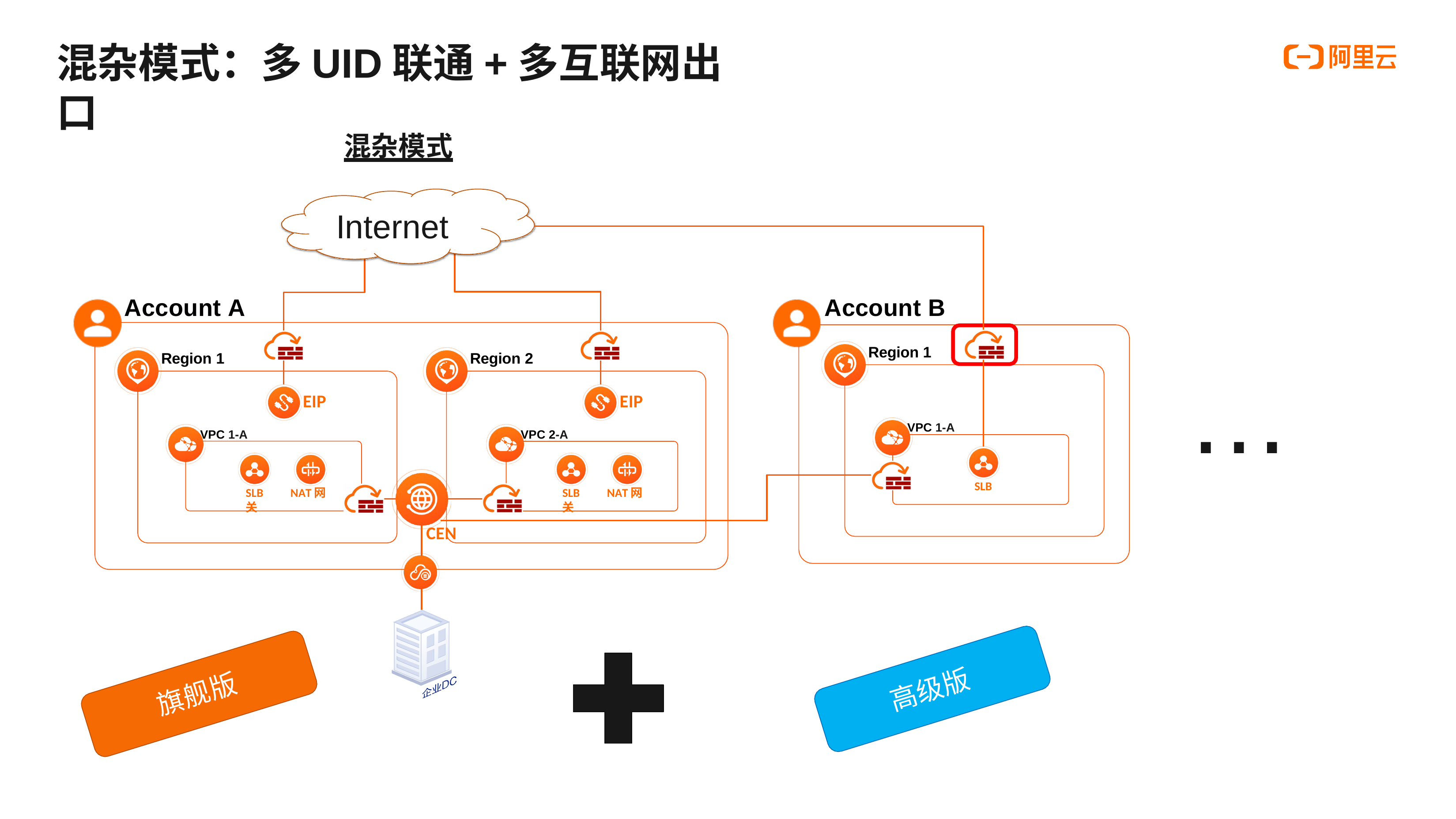

# 混杂模式：多UID联通+多互联网出口
混杂模式

Internet

Account A
Region 1
Account B
Region 1

Region 2
…

EIP
EIP

VPC 1-A

VPC 1-A
VPC 2-A

SLB

SLB	NAT网关
SLB	NAT网关

CEN

高级版
旗舰版